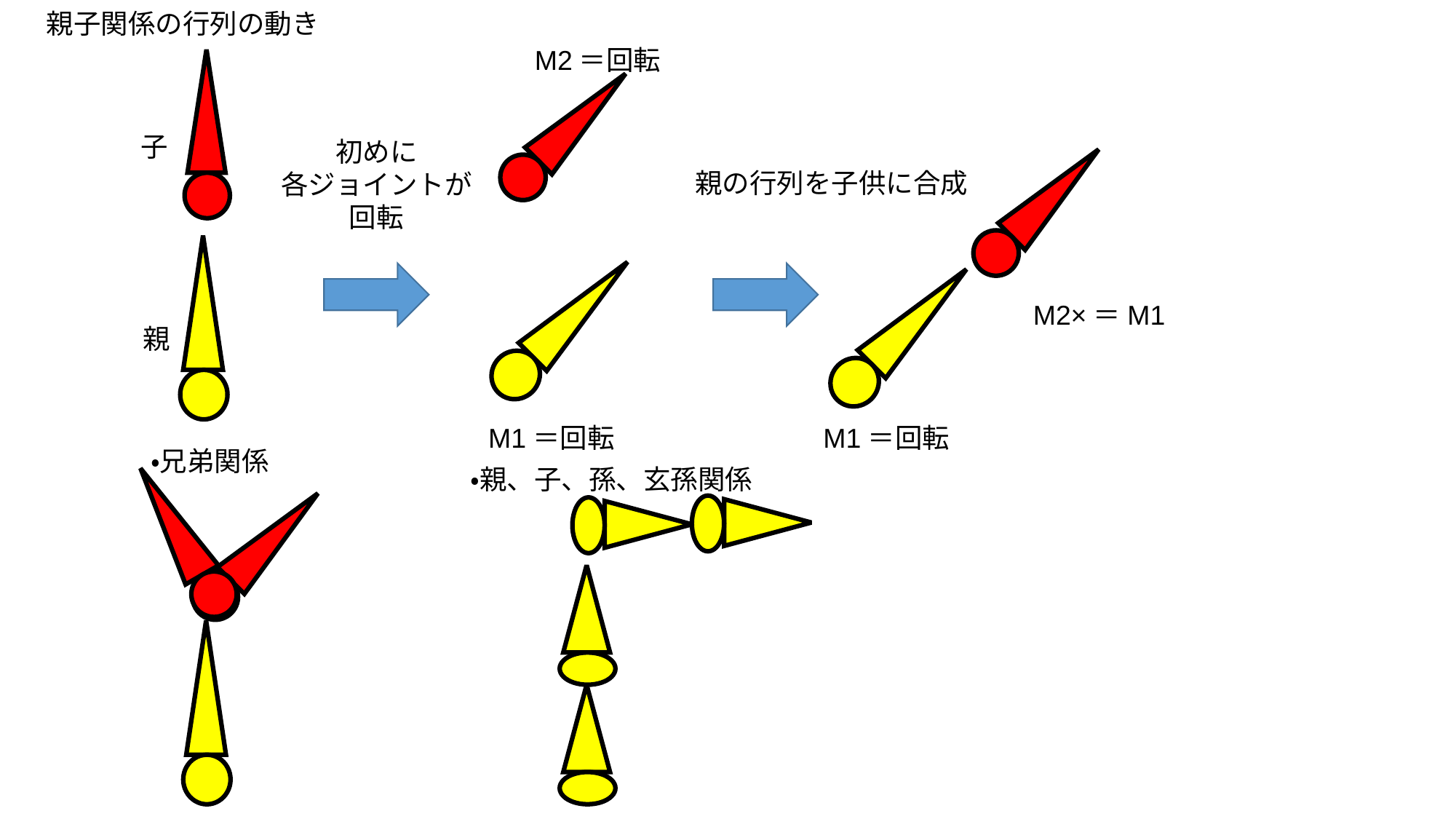

親子関係の行列の動き
M2＝回転

子

初めに
各ジョイントが
回転
親の行列を子供に合成

M2×＝M1
親
M1＝回転
M1＝回転
・兄弟関係

・親、子、孫、玄孫関係